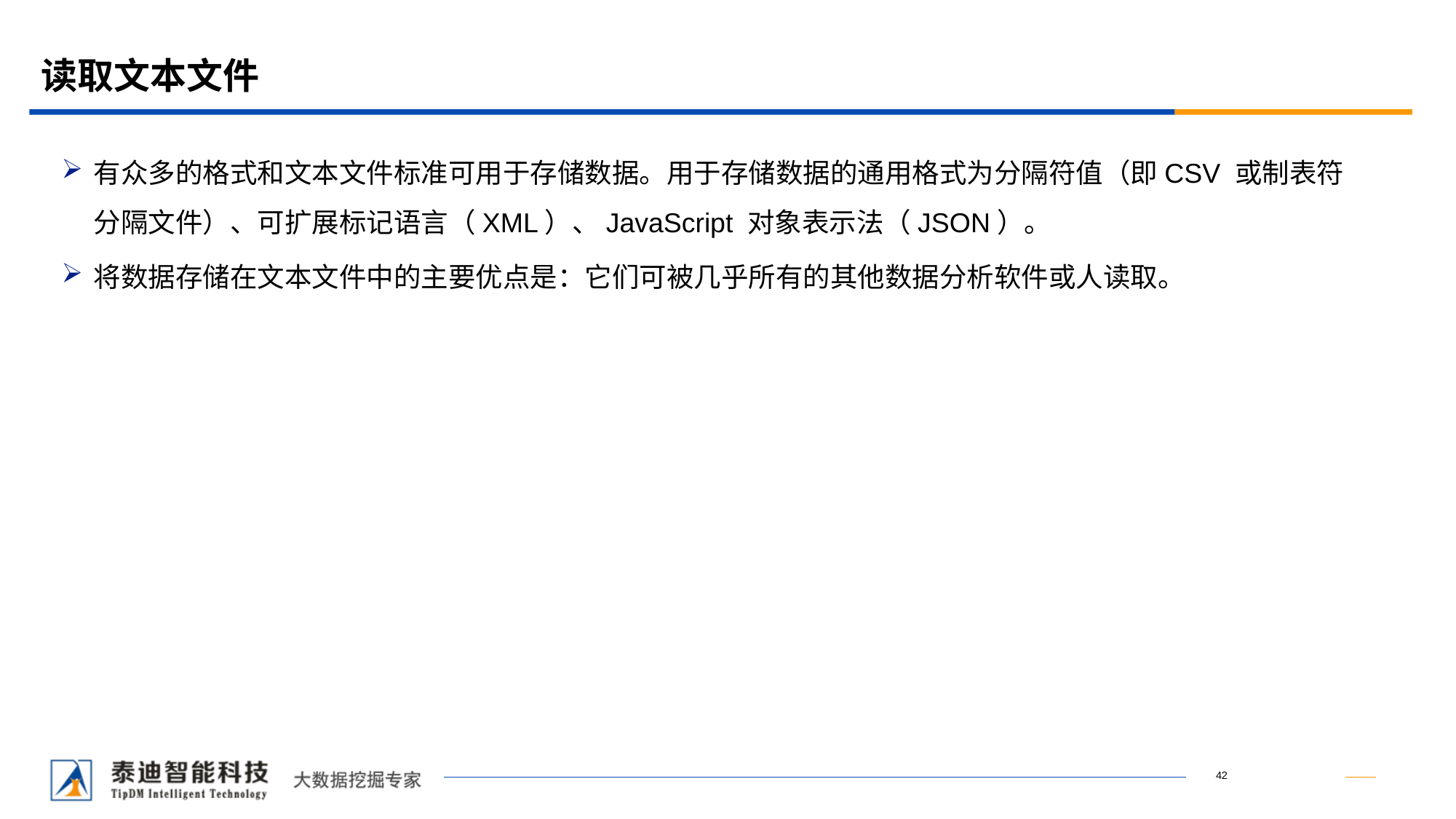

# 读取文本文件
有众多的格式和文本文件标准可用于存储数据。用于存储数据的通用格式为分隔符值（即CSV 或制表符分隔文件）、可扩展标记语言（XML）、JavaScript 对象表示法（JSON）。
将数据存储在文本文件中的主要优点是：它们可被几乎所有的其他数据分析软件或人读取。